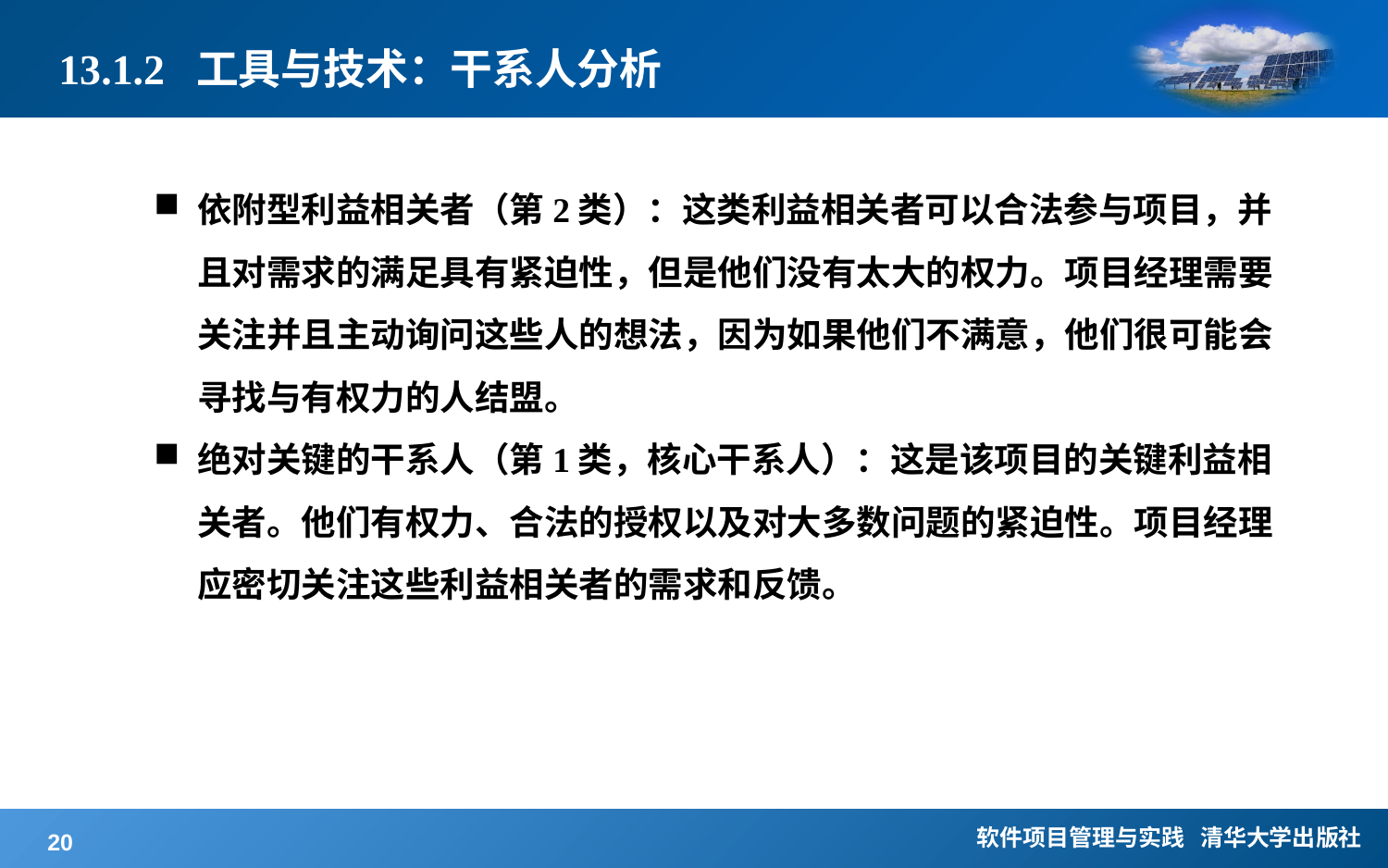

# 13.1.2  工具与技术：干系人分析
依附型利益相关者（第2类）：这类利益相关者可以合法参与项目，并且对需求的满足具有紧迫性，但是他们没有太大的权力。项目经理需要关注并且主动询问这些人的想法，因为如果他们不满意，他们很可能会寻找与有权力的人结盟。
绝对关键的干系人（第1类，核心干系人）：这是该项目的关键利益相关者。他们有权力、合法的授权以及对大多数问题的紧迫性。项目经理应密切关注这些利益相关者的需求和反馈。